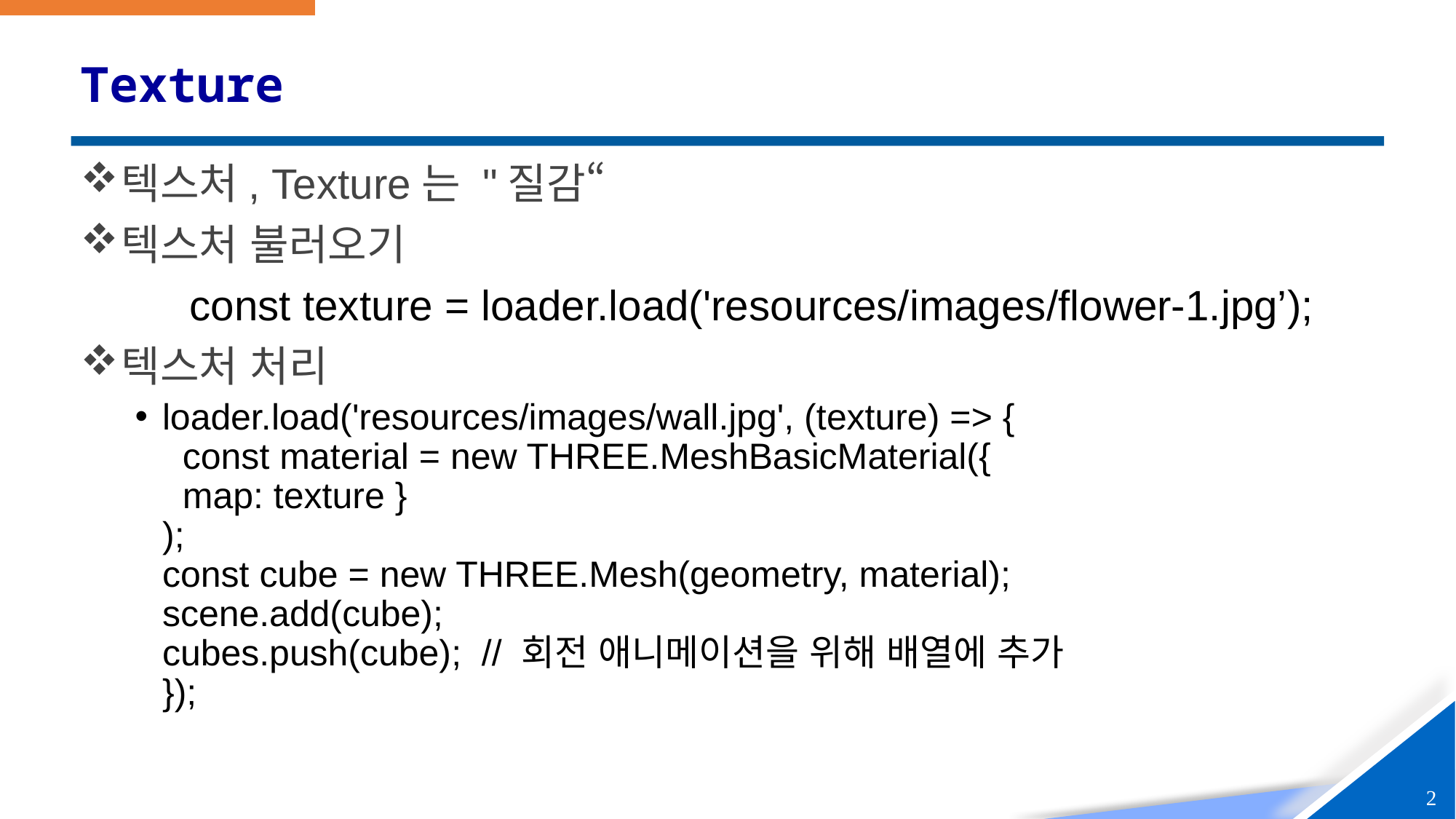

# Texture
텍스처, Texture는 "질감“
텍스처 불러오기
	const texture = loader.load('resources/images/flower-1.jpg’);
텍스처 처리
loader.load('resources/images/wall.jpg', (texture) => {
  const material = new THREE.MeshBasicMaterial({
  map: texture }
);
const cube = new THREE.Mesh(geometry, material);
scene.add(cube);
cubes.push(cube);  // 회전 애니메이션을 위해 배열에 추가
});
2